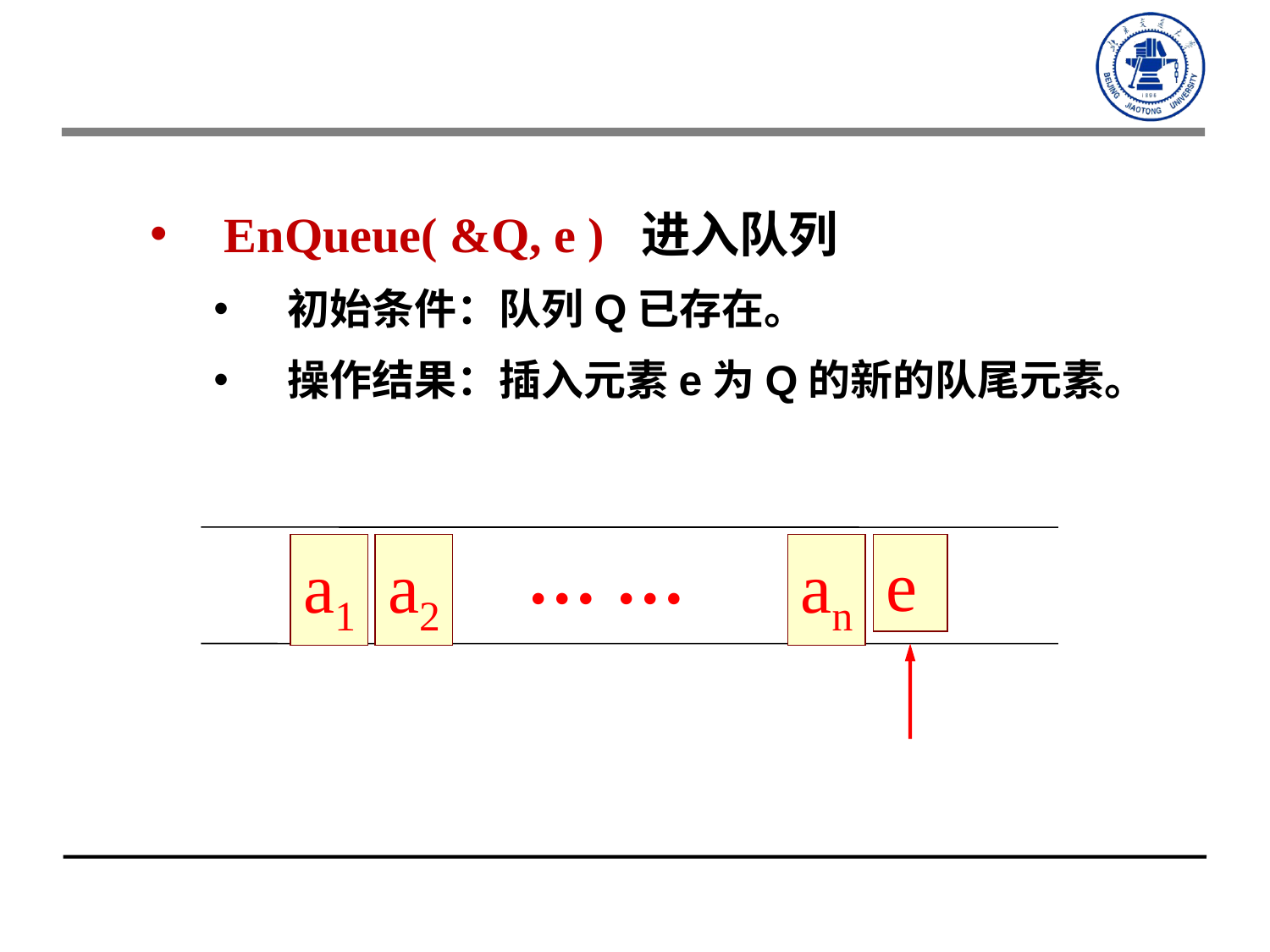

EnQueue( &Q, e )  进入队列
初始条件：队列Q已存在。
操作结果：插入元素e为Q的新的队尾元素。

… …

a1
a2
an
e